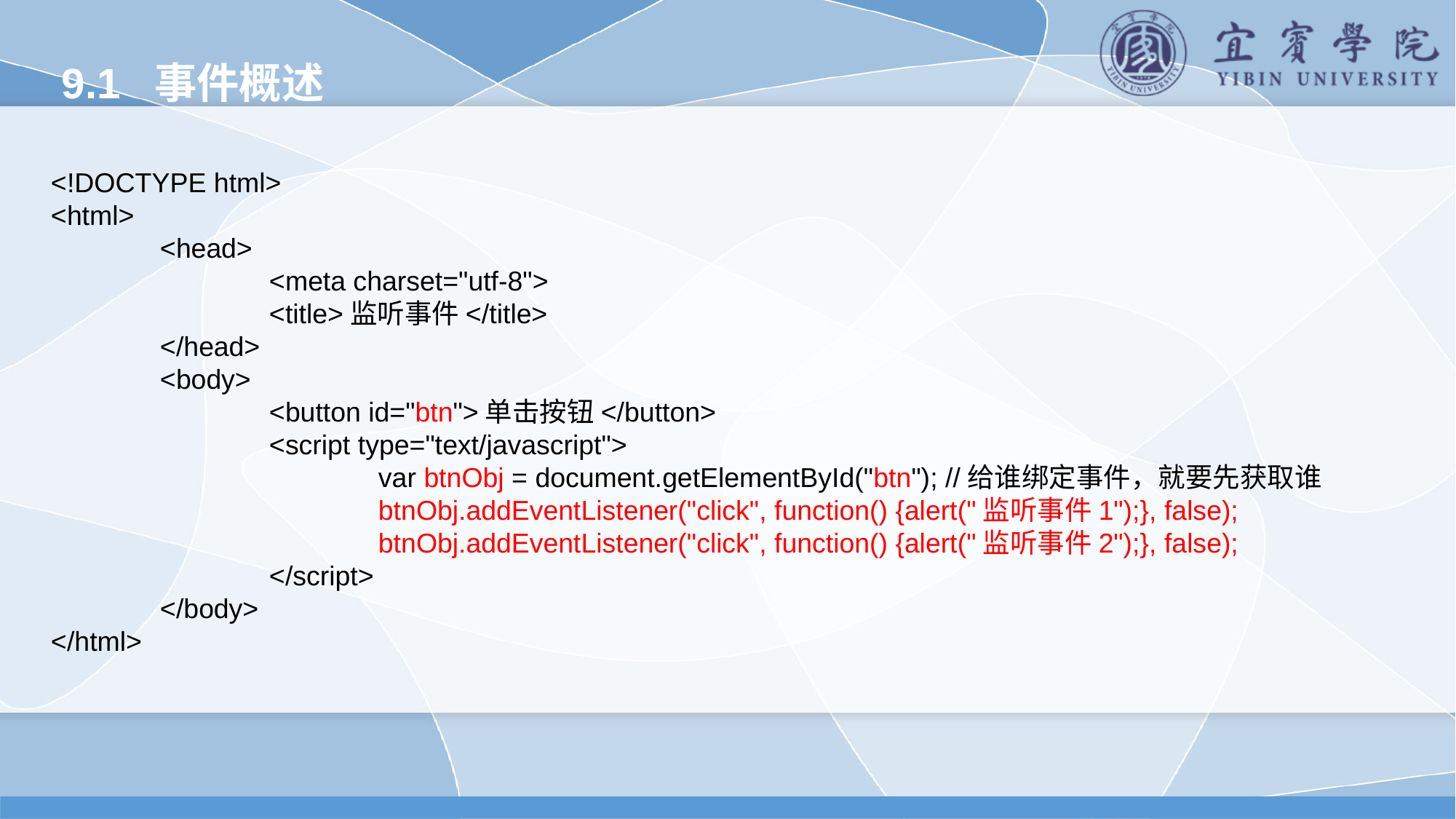

9.1  事件概述
<!DOCTYPE html>
<html>
	<head>
		<meta charset="utf-8">
		<title>监听事件</title>
	</head>
	<body>
		<button id="btn">单击按钮</button>
		<script type="text/javascript">
			var btnObj = document.getElementById("btn"); //给谁绑定事件，就要先获取谁
			btnObj.addEventListener("click", function() {alert("监听事件1");}, false);
			btnObj.addEventListener("click", function() {alert("监听事件2");}, false);
		</script>
	</body>
</html>